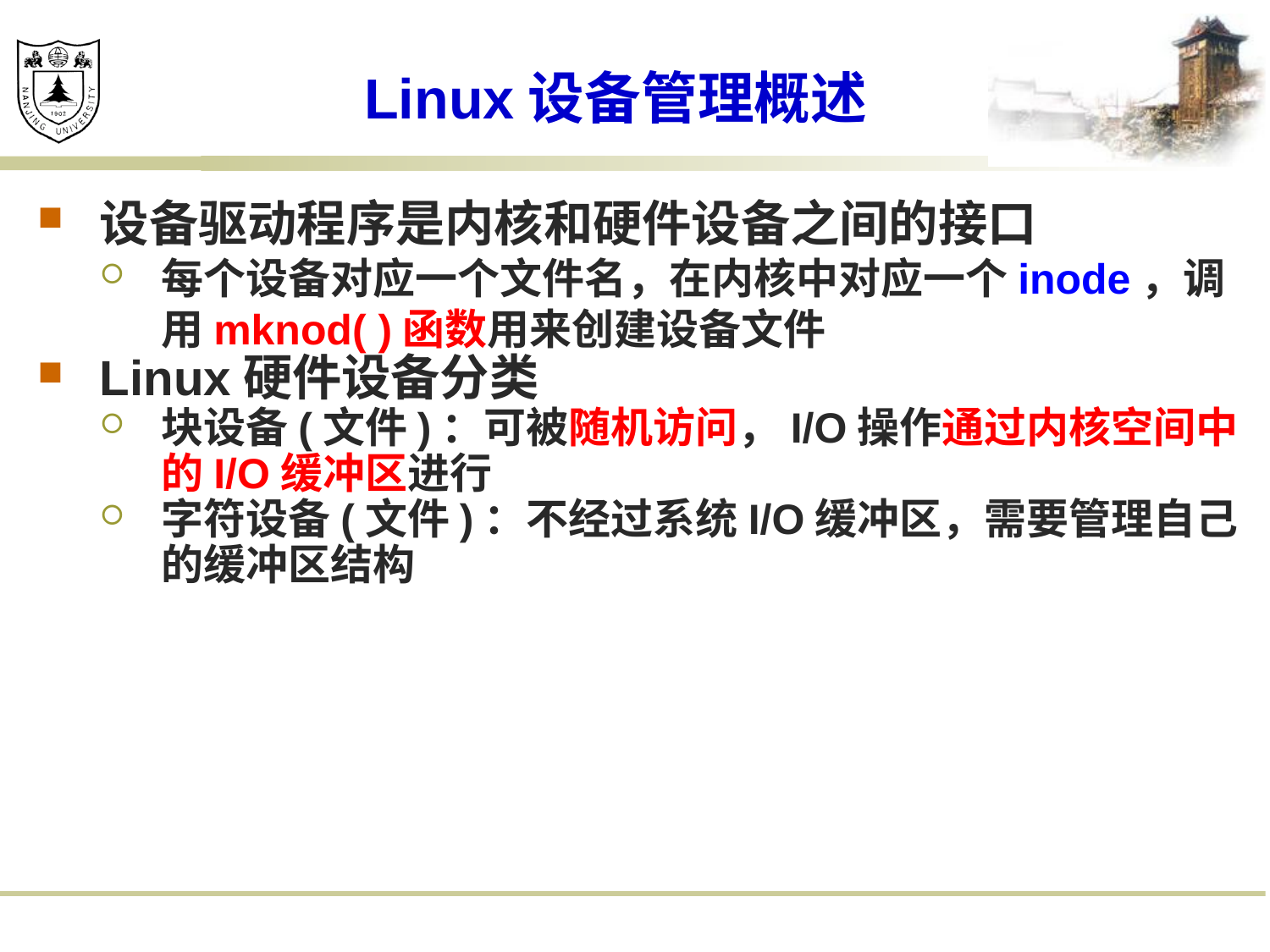

# Linux设备管理概述
设备驱动程序是内核和硬件设备之间的接口
每个设备对应一个文件名，在内核中对应一个inode，调用mknod( )函数用来创建设备文件
Linux硬件设备分类
块设备(文件)：可被随机访问，I/O操作通过内核空间中的I/O缓冲区进行
字符设备(文件)：不经过系统I/O缓冲区，需要管理自己的缓冲区结构

95